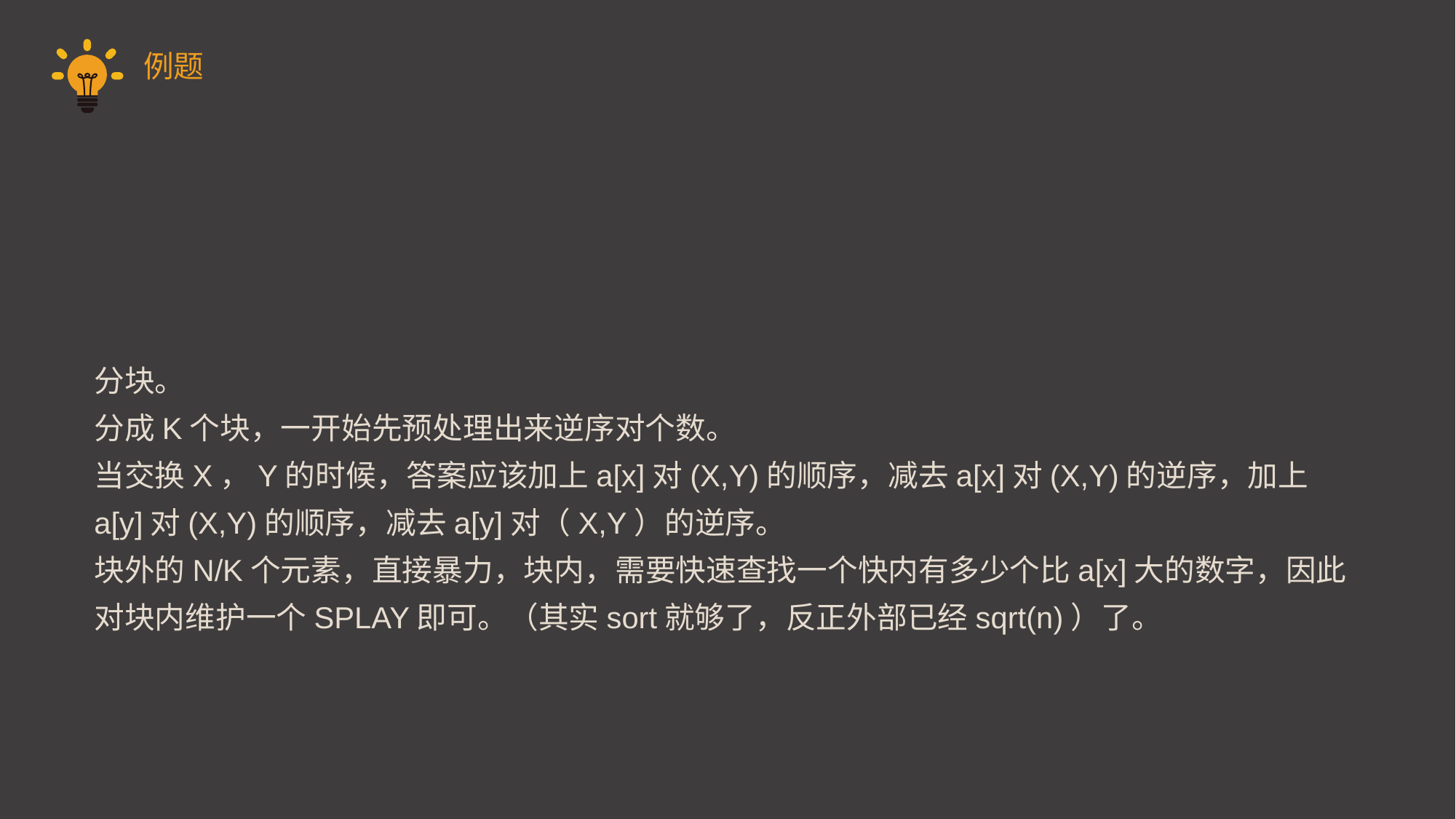

例题
分块。
分成K个块，一开始先预处理出来逆序对个数。
当交换X，Y的时候，答案应该加上a[x]对(X,Y)的顺序，减去a[x]对(X,Y)的逆序，加上a[y]对(X,Y)的顺序，减去a[y]对（X,Y）的逆序。
块外的N/K个元素，直接暴力，块内，需要快速查找一个快内有多少个比a[x]大的数字，因此对块内维护一个SPLAY即可。（其实sort就够了，反正外部已经sqrt(n)）了。